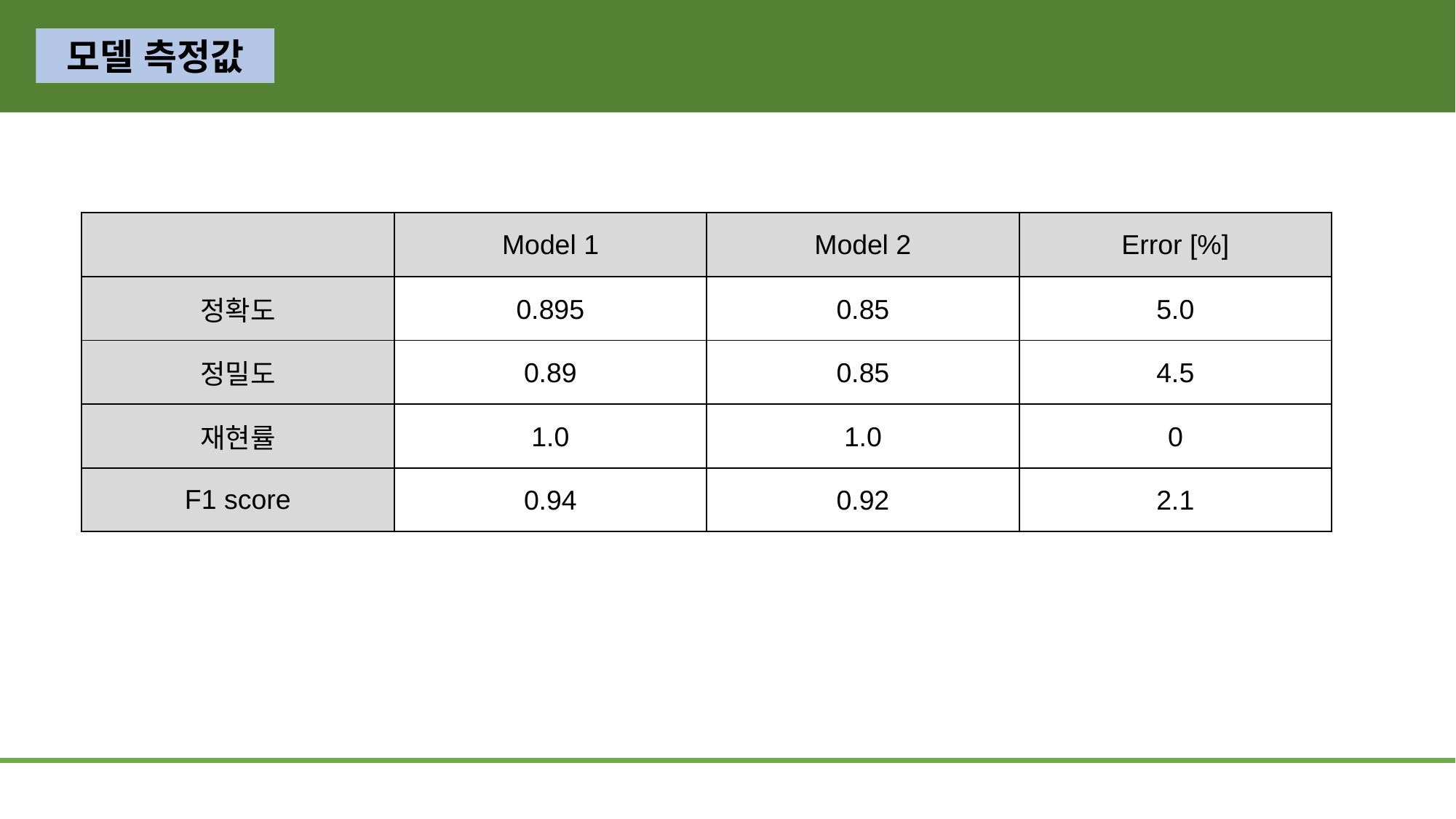

모델 측정값
|  | Model 1 | Model 2 | Error [%] |
| --- | --- | --- | --- |
| 정확도 | 0.895 | 0.85 | 5.0 |
| 정밀도 | 0.89 | 0.85 | 4.5 |
| 재현률 | 1.0 | 1.0 | 0 |
| F1 score | 0.94 | 0.92 | 2.1 |